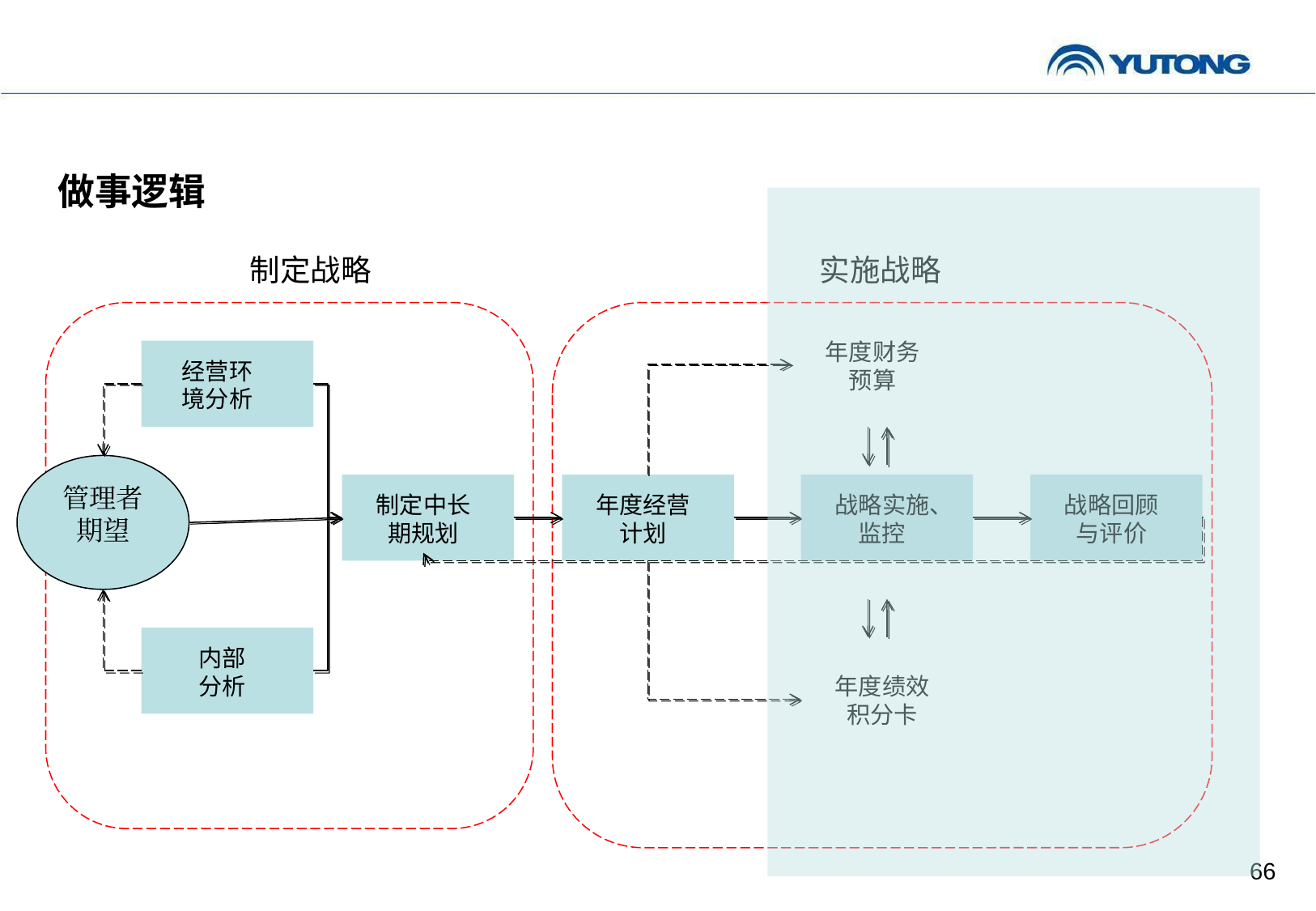

做事逻辑

制定战略
实施战略

年度财务预算

经营环境分析
管理者期望

制定中长期规划

年度经营计划

战略实施、监控

战略回顾与评价

内部
分析

年度绩效积分卡
66